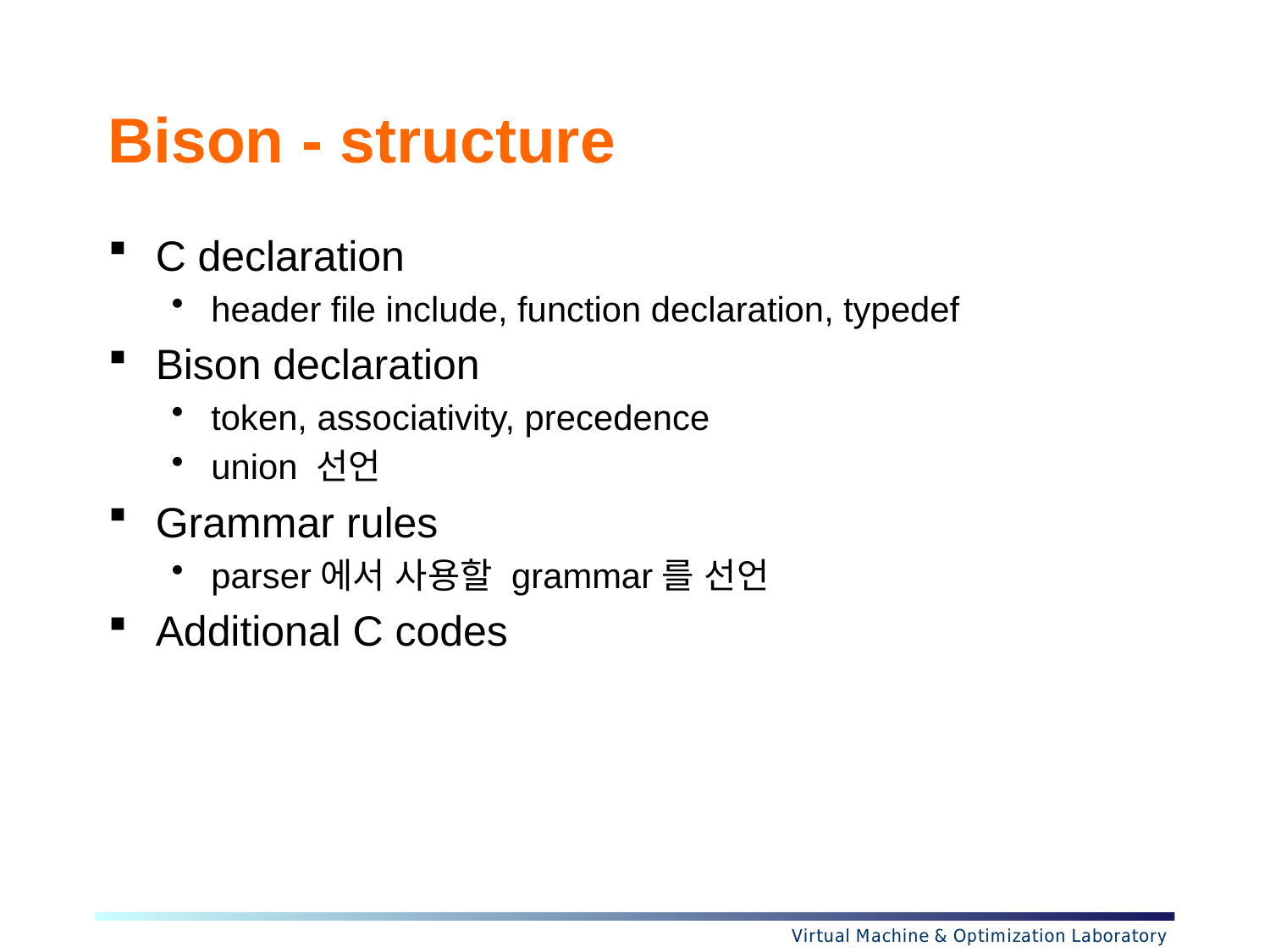

# Bison - structure
C declaration
header file include, function declaration, typedef
Bison declaration
token, associativity, precedence
union 선언
Grammar rules
parser에서 사용할 grammar를 선언
Additional C codes